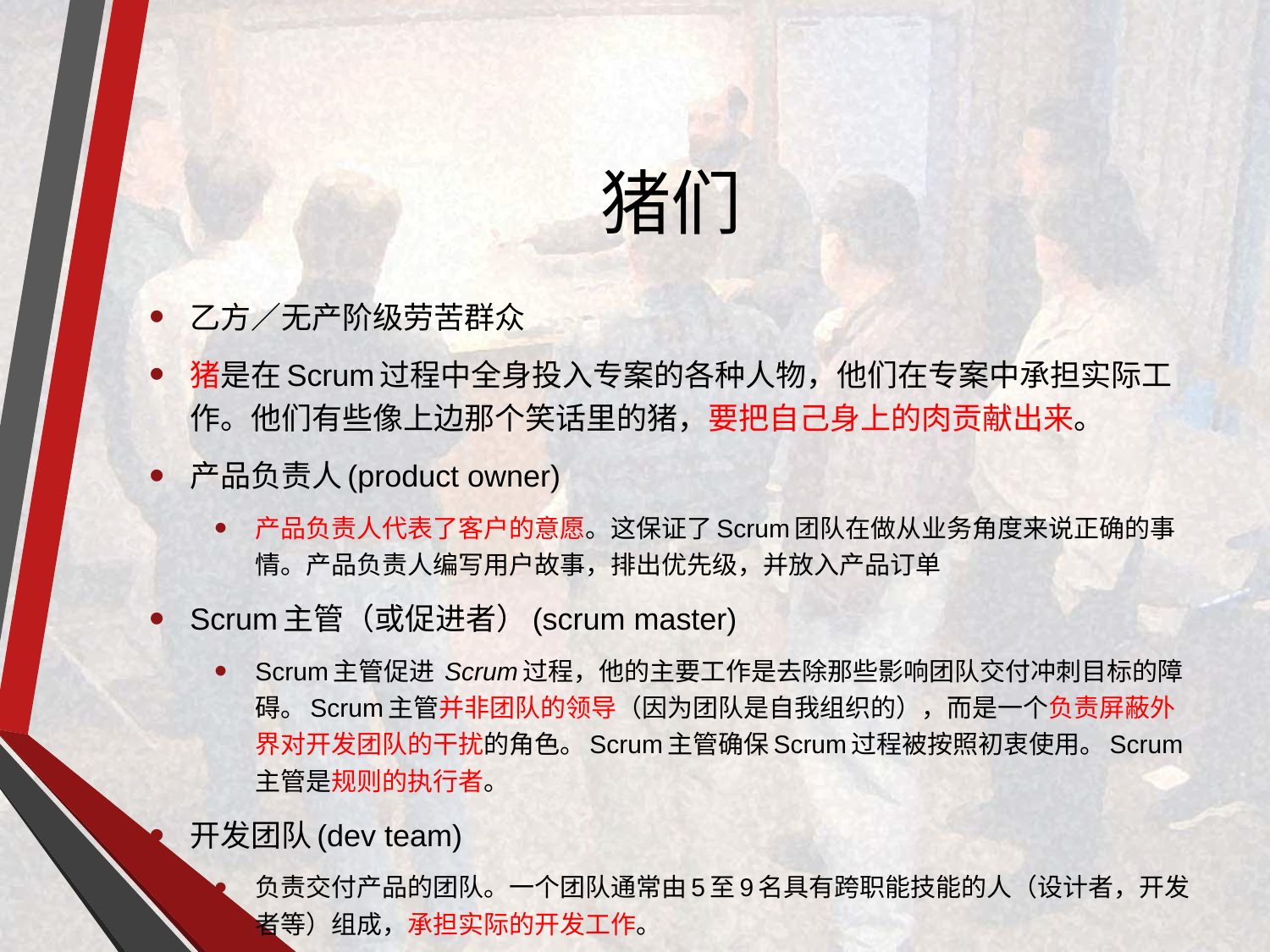

# 猪们
乙方／无产阶级劳苦群众
猪是在Scrum过程中全身投入专案的各种人物，他们在专案中承担实际工作。他们有些像上边那个笑话里的猪，要把自己身上的肉贡献出来。
产品负责人(product owner)
产品负责人代表了客户的意愿。这保证了Scrum团队在做从业务角度来说正确的事情。产品负责人编写用户故事，排出优先级，并放入产品订单
Scrum主管（或促进者）(scrum master)
Scrum主管促进 Scrum过程，他的主要工作是去除那些影响团队交付冲刺目标的障碍。Scrum主管并非团队的领导（因为团队是自我组织的），而是一个负责屏蔽外界对开发团队的干扰的角色。Scrum主管确保Scrum过程被按照初衷使用。Scrum主管是规则的执行者。
开发团队(dev team)
负责交付产品的团队。一个团队通常由5至9名具有跨职能技能的人（设计者，开发者等）组成，承担实际的开发工作。